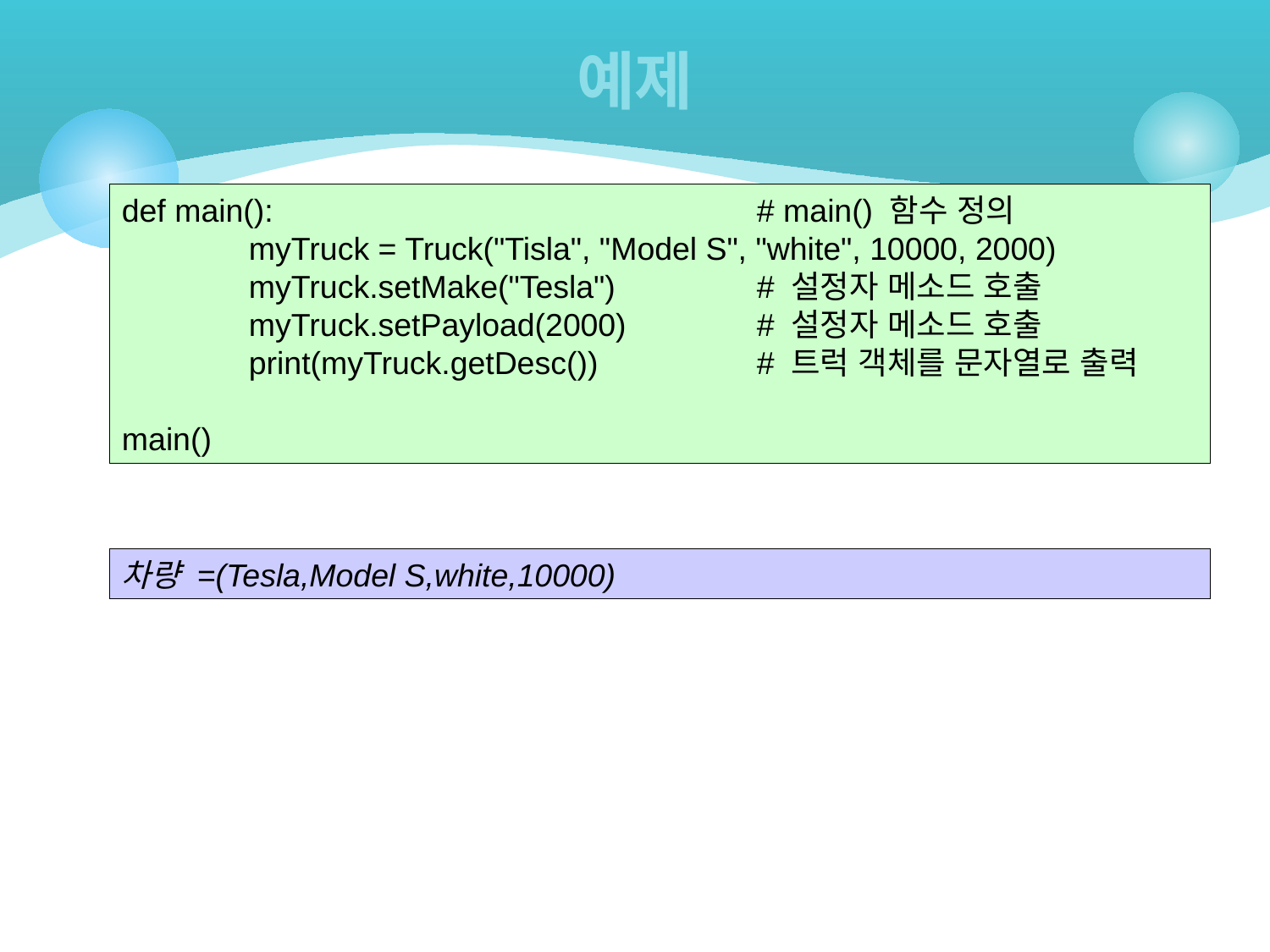

# 예제
def main():				# main() 함수 정의
	myTruck = Truck("Tisla", "Model S", "white", 10000, 2000)
	myTruck.setMake("Tesla")		# 설정자 메소드 호출
	myTruck.setPayload(2000)		# 설정자 메소드 호출
	print(myTruck.getDesc())		# 트럭 객체를 문자열로 출력

main()
차량 =(Tesla,Model S,white,10000)